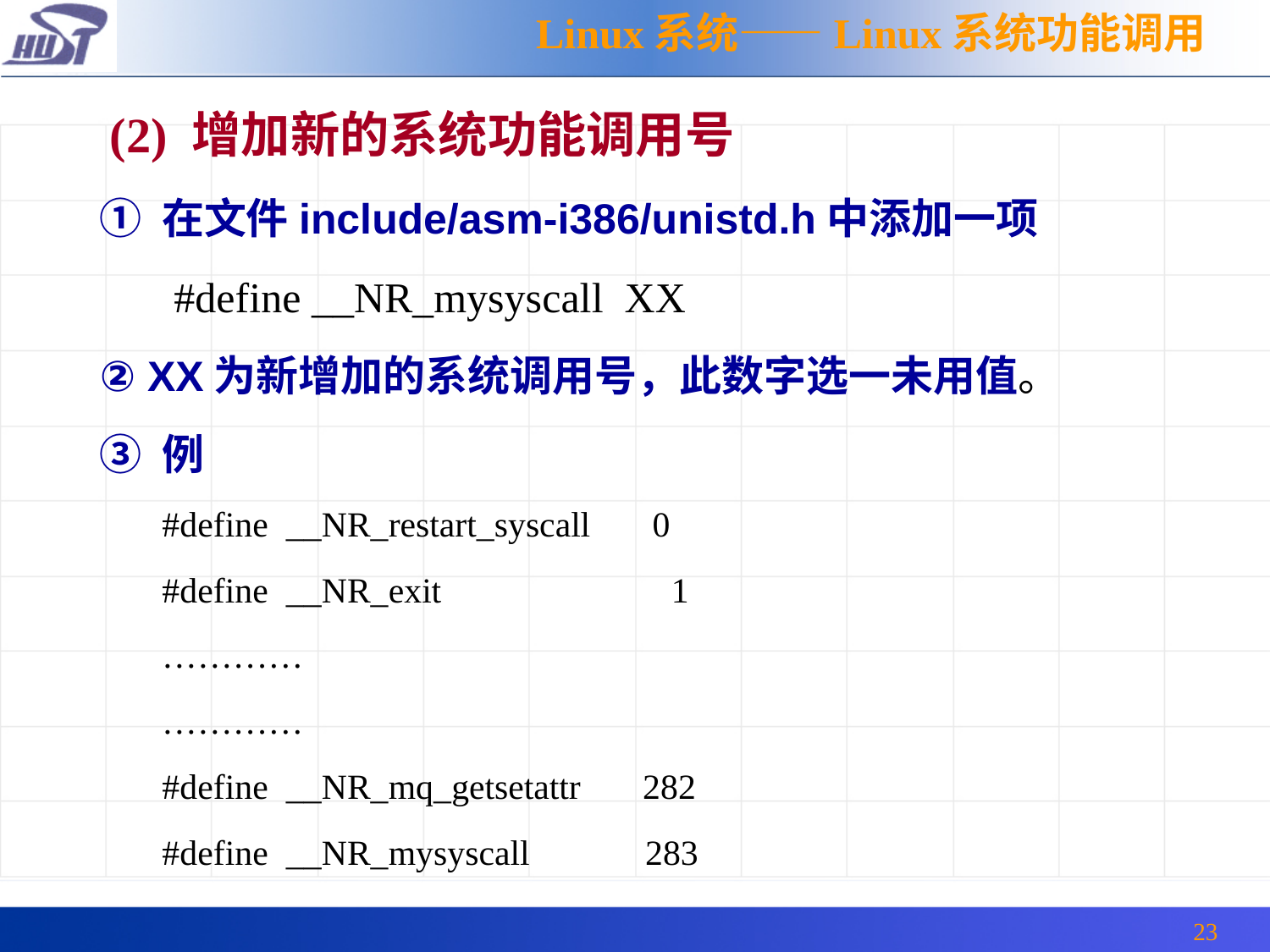

Linux系统——Linux系统功能调用
      (2) 增加新的系统功能调用号
① 在文件include/asm-i386/unistd.h中添加一项
       #define __NR_mysyscall  XX
② XX为新增加的系统调用号，此数字选一未用值。
③ 例
       #define  __NR_restart_syscall       0
       #define  __NR_exit		1
       …………
       …………
       #define  __NR_mq_getsetattr       282
       #define  __NR_mysyscall             283
23